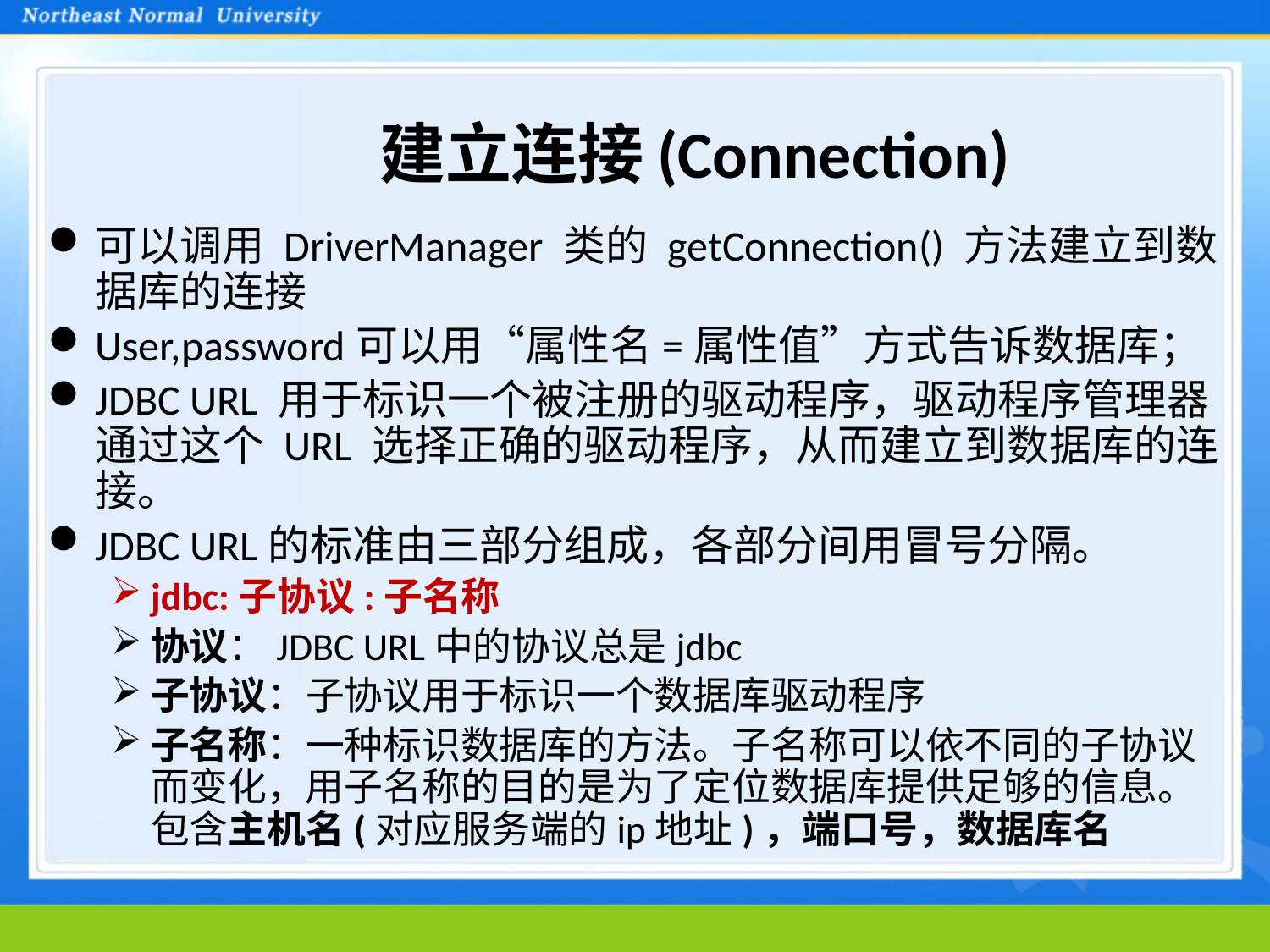

# 建立连接(Connection)
可以调用 DriverManager 类的 getConnection() 方法建立到数据库的连接
User,password可以用“属性名=属性值”方式告诉数据库；
JDBC URL 用于标识一个被注册的驱动程序，驱动程序管理器通过这个 URL 选择正确的驱动程序，从而建立到数据库的连接。
JDBC URL的标准由三部分组成，各部分间用冒号分隔。
jdbc:子协议:子名称
协议：JDBC URL中的协议总是jdbc
子协议：子协议用于标识一个数据库驱动程序
子名称：一种标识数据库的方法。子名称可以依不同的子协议而变化，用子名称的目的是为了定位数据库提供足够的信息。包含主机名(对应服务端的ip地址)，端口号，数据库名